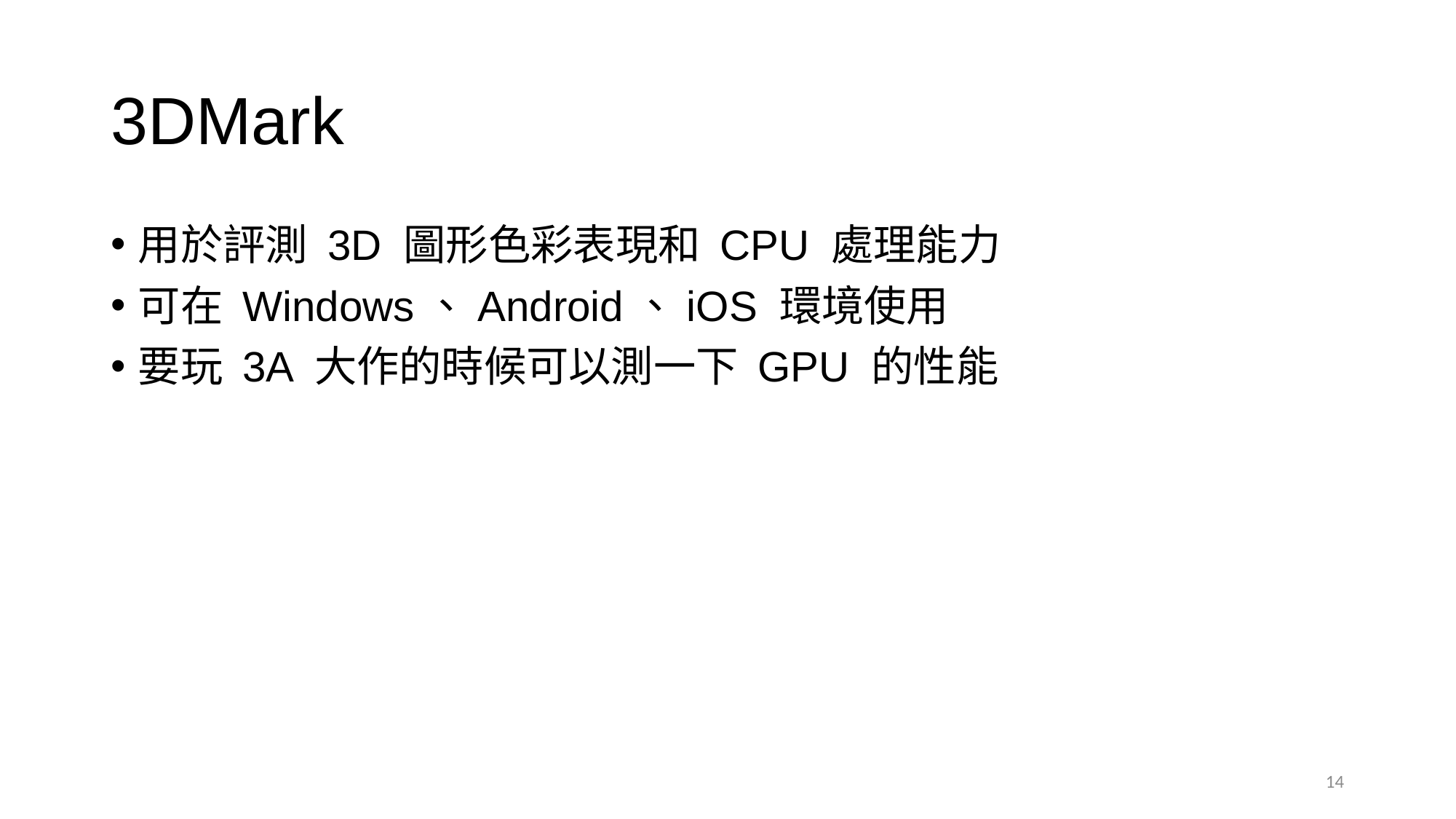

# 3DMark
用於評測 3D 圖形色彩表現和 CPU 處理能力
可在 Windows、Android、iOS 環境使用
要玩 3A 大作的時候可以測一下 GPU 的性能
14